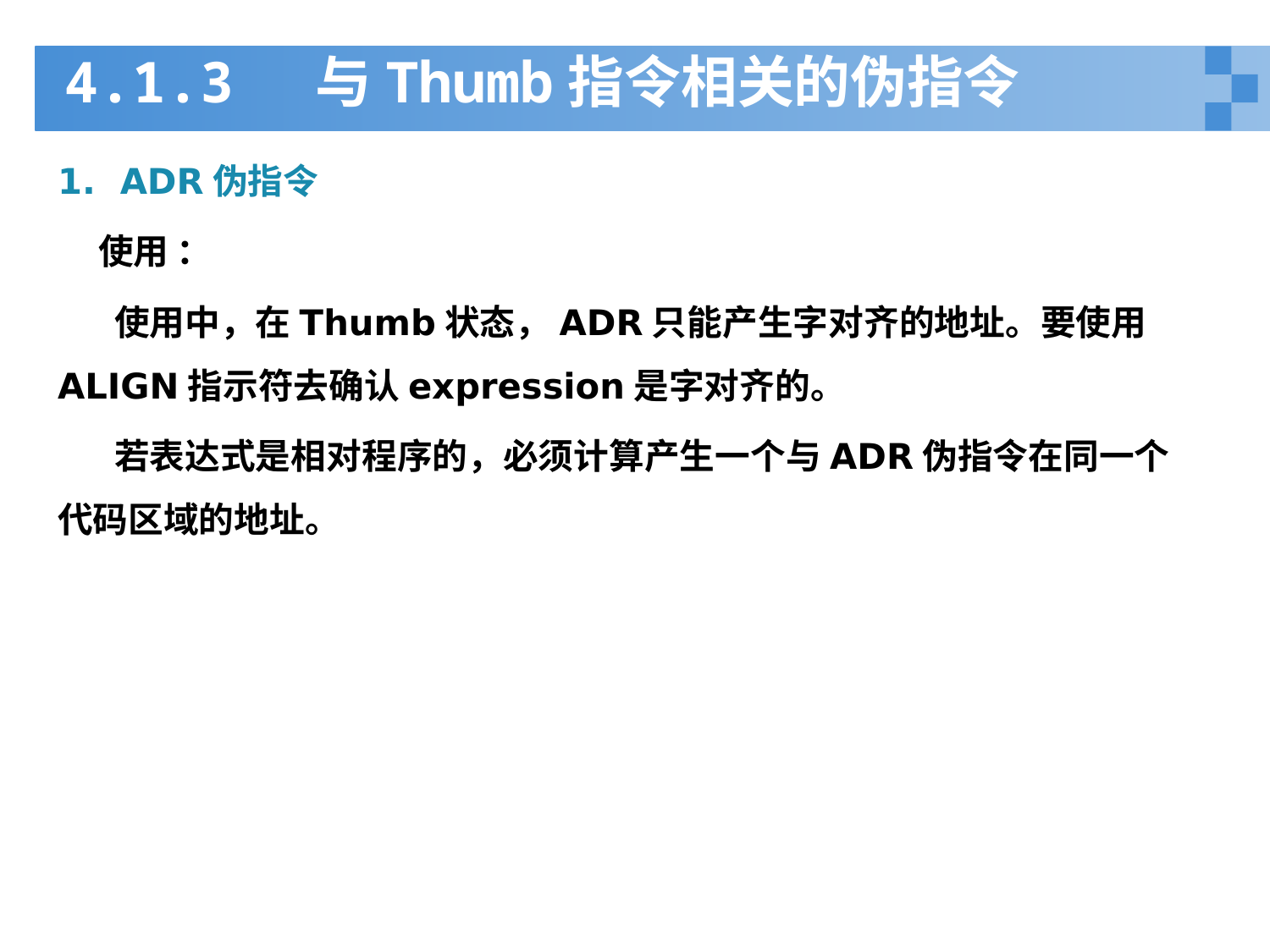

# 4.1.3  与Thumb指令相关的伪指令
1.  ADR伪指令
    使用 ：
      使用中，在Thumb状态，ADR只能产生字对齐的地址。要使用ALIGN指示符去确认expression是字对齐的。
      若表达式是相对程序的，必须计算产生一个与ADR伪指令在同一个代码区域的地址。